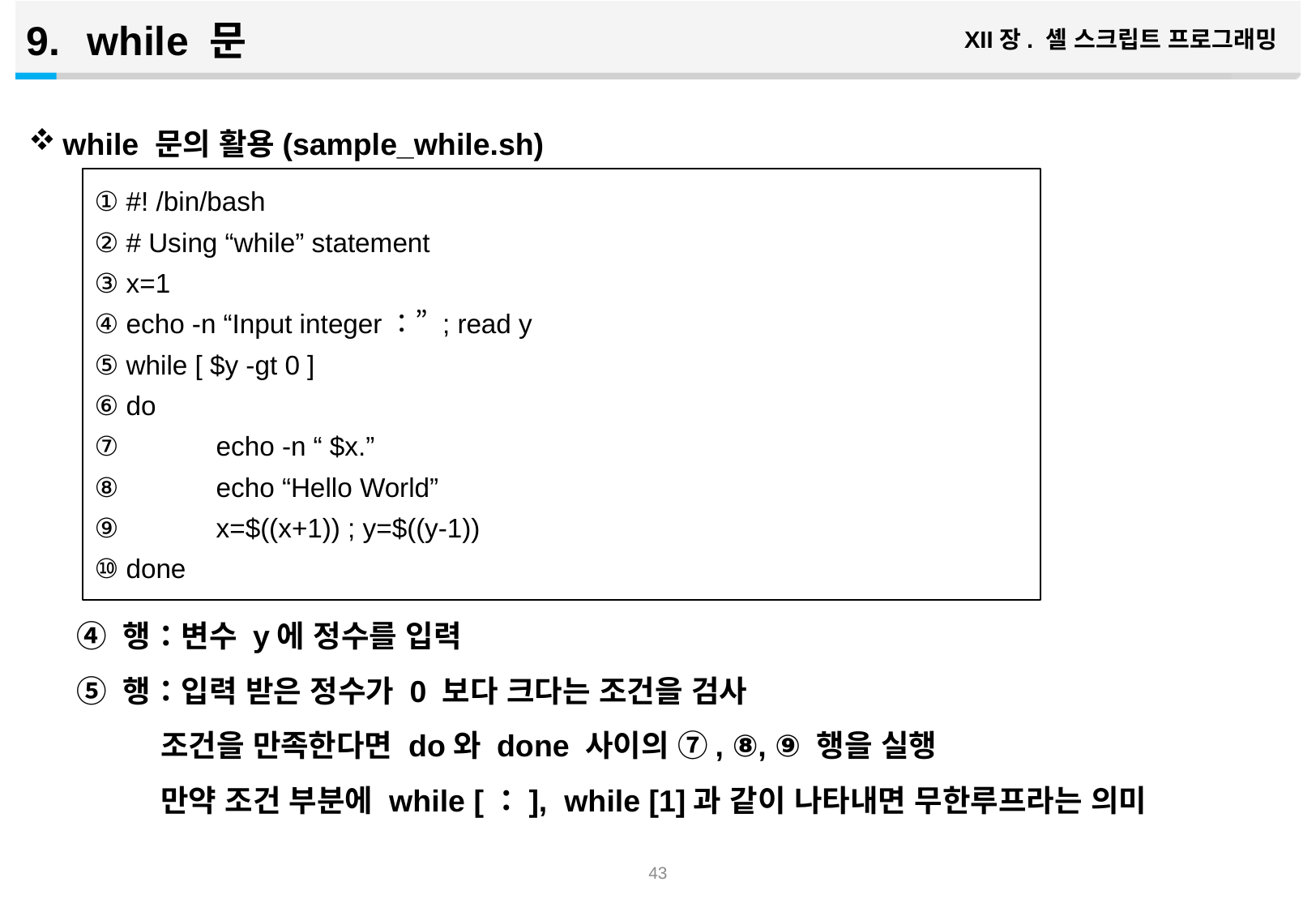

while 문
XII장. 셸 스크립트 프로그래밍
while 문의 활용(sample_while.sh)

④ 행：변수 y에 정수를 입력
⑤ 행：입력 받은 정수가 0 보다 크다는 조건을 검사
         조건을 만족한다면 do와 done 사이의 ⑦, ⑧, ⑨ 행을 실행
         만약 조건 부분에 while [：],  while [1]과 같이 나타내면 무한루프라는 의미
① #! /bin/bash
② # Using “while” statement
③ x=1
④ echo -n “Input integer：” ; read y
⑤ while [ $y -gt 0 ]
⑥ do
⑦ 	echo -n “ $x.”
⑧ 	echo “Hello World”
⑨ 	x=$((x+1)) ; y=$((y-1))
⑩ done
43